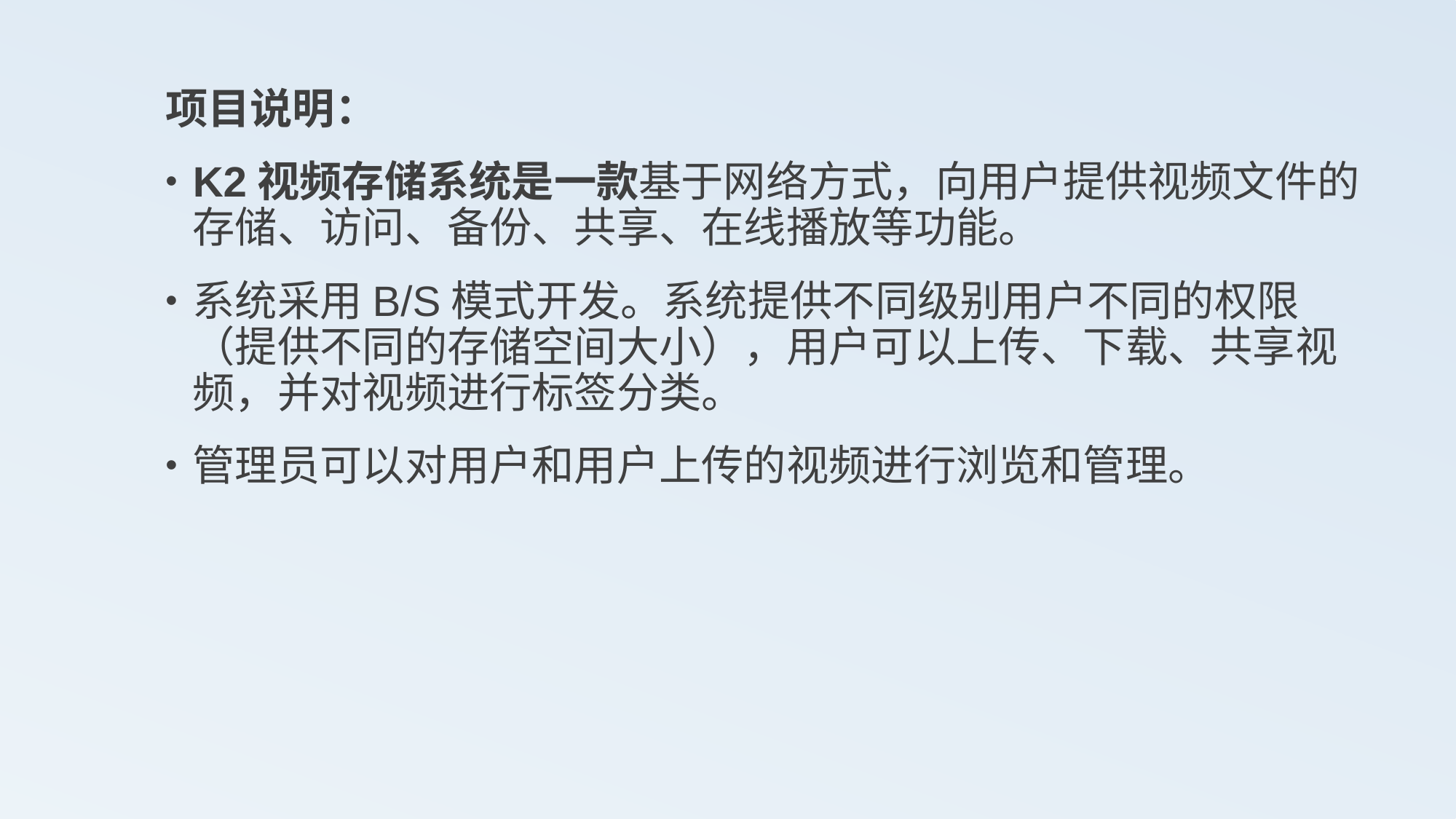

项目说明：
K2视频存储系统是一款基于网络方式，向用户提供视频文件的存储、访问、备份、共享、在线播放等功能。
系统采用B/S模式开发。系统提供不同级别用户不同的权限（提供不同的存储空间大小），用户可以上传、下载、共享视频，并对视频进行标签分类。
管理员可以对用户和用户上传的视频进行浏览和管理。